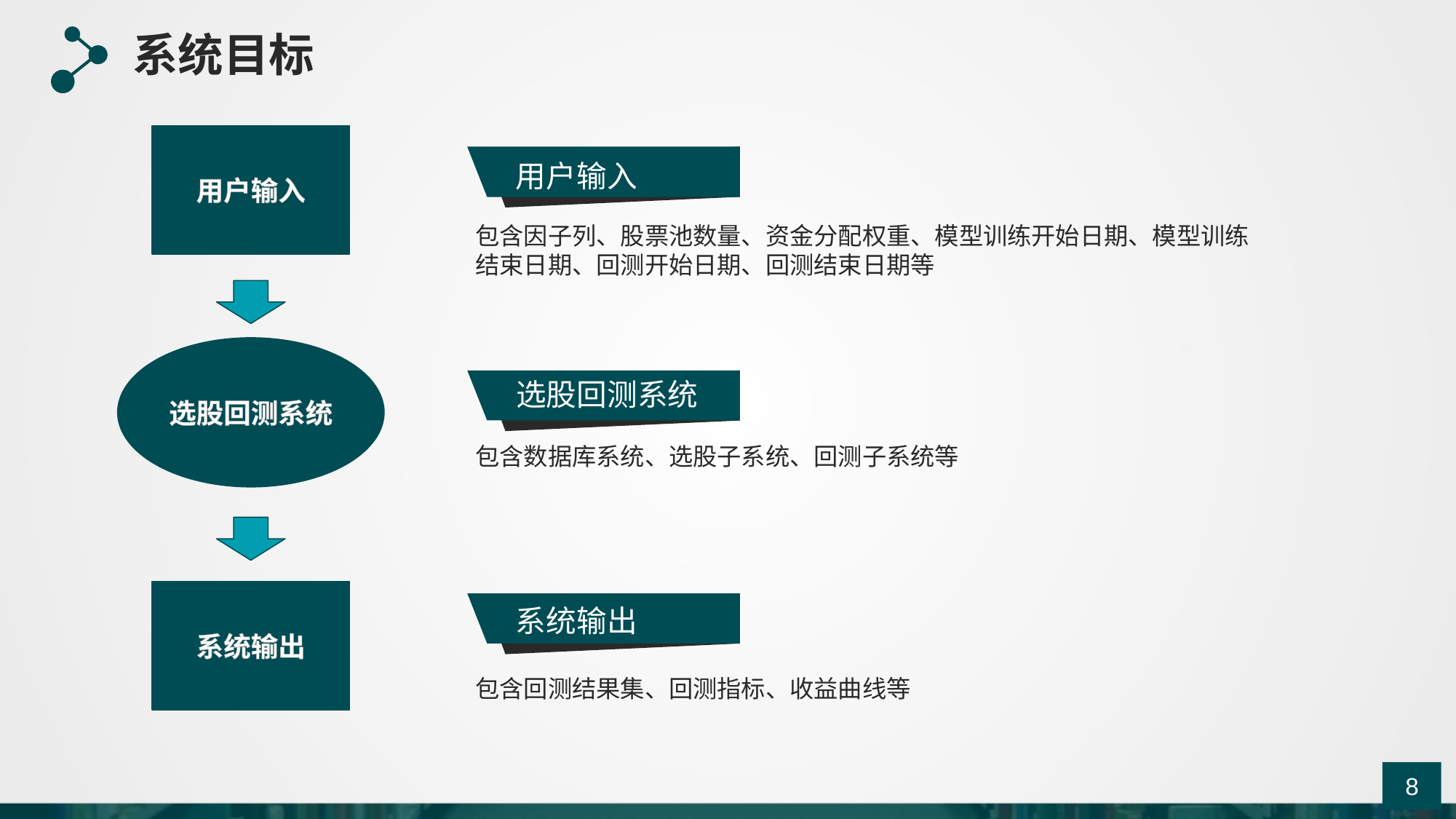

系统目标

用户输入

用户输入
包含因子列、股票池数量、资金分配权重、模型训练开始日期、模型训练结束日期、回测开始日期、回测结束日期等

选股回测系统
选股回测系统

包含数据库系统、选股子系统、回测子系统等

系统输出

系统输出
包含回测结果集、回测指标、收益曲线等